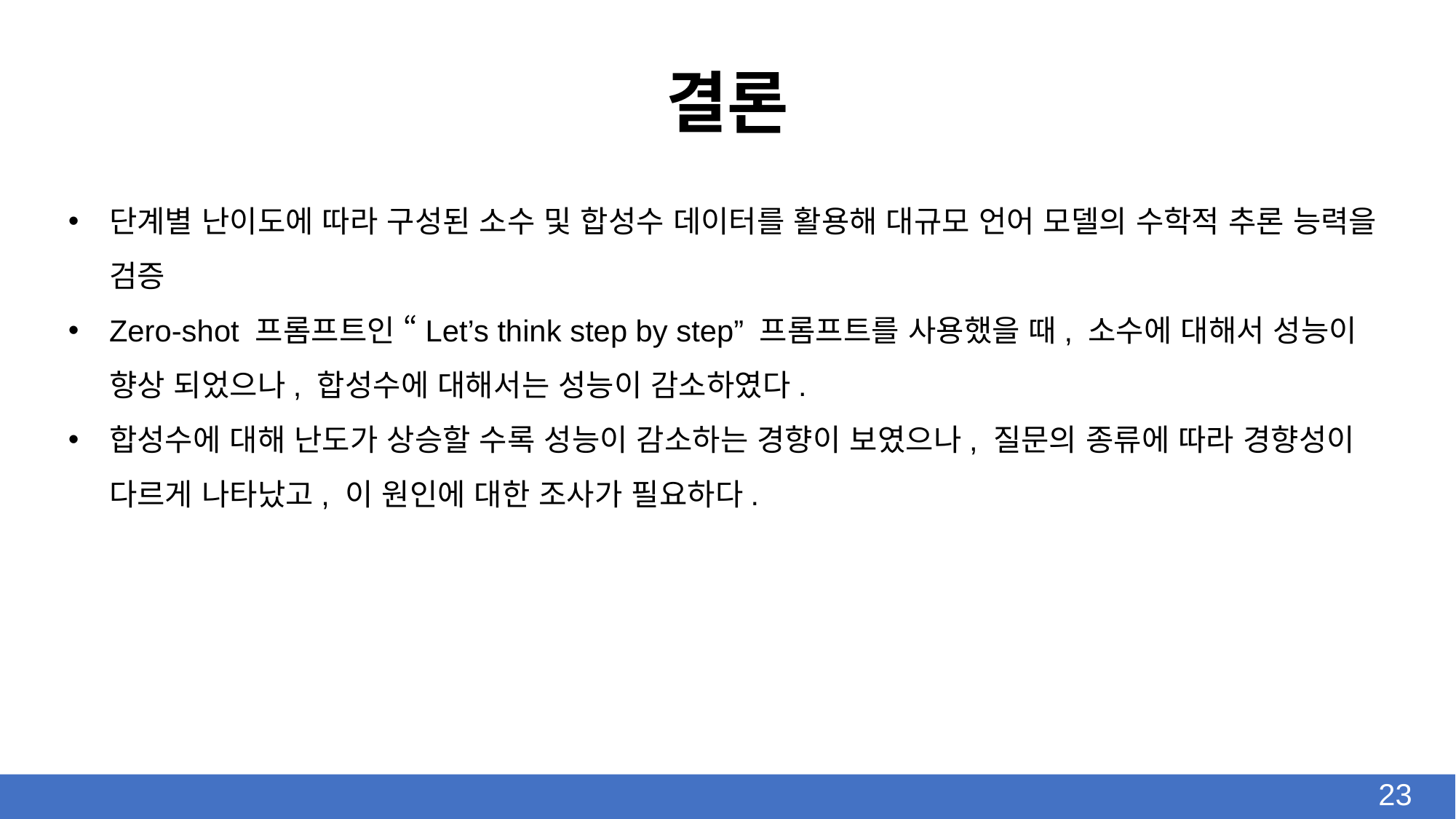

결론
단계별 난이도에 따라 구성된 소수 및 합성수 데이터를 활용해 대규모 언어 모델의 수학적 추론 능력을 검증
Zero-shot 프롬프트인 “Let’s think step by step” 프롬프트를 사용했을 때, 소수에 대해서 성능이 향상 되었으나, 합성수에 대해서는 성능이 감소하였다.
합성수에 대해 난도가 상승할 수록 성능이 감소하는 경향이 보였으나, 질문의 종류에 따라 경향성이 다르게 나타났고, 이 원인에 대한 조사가 필요하다.

23